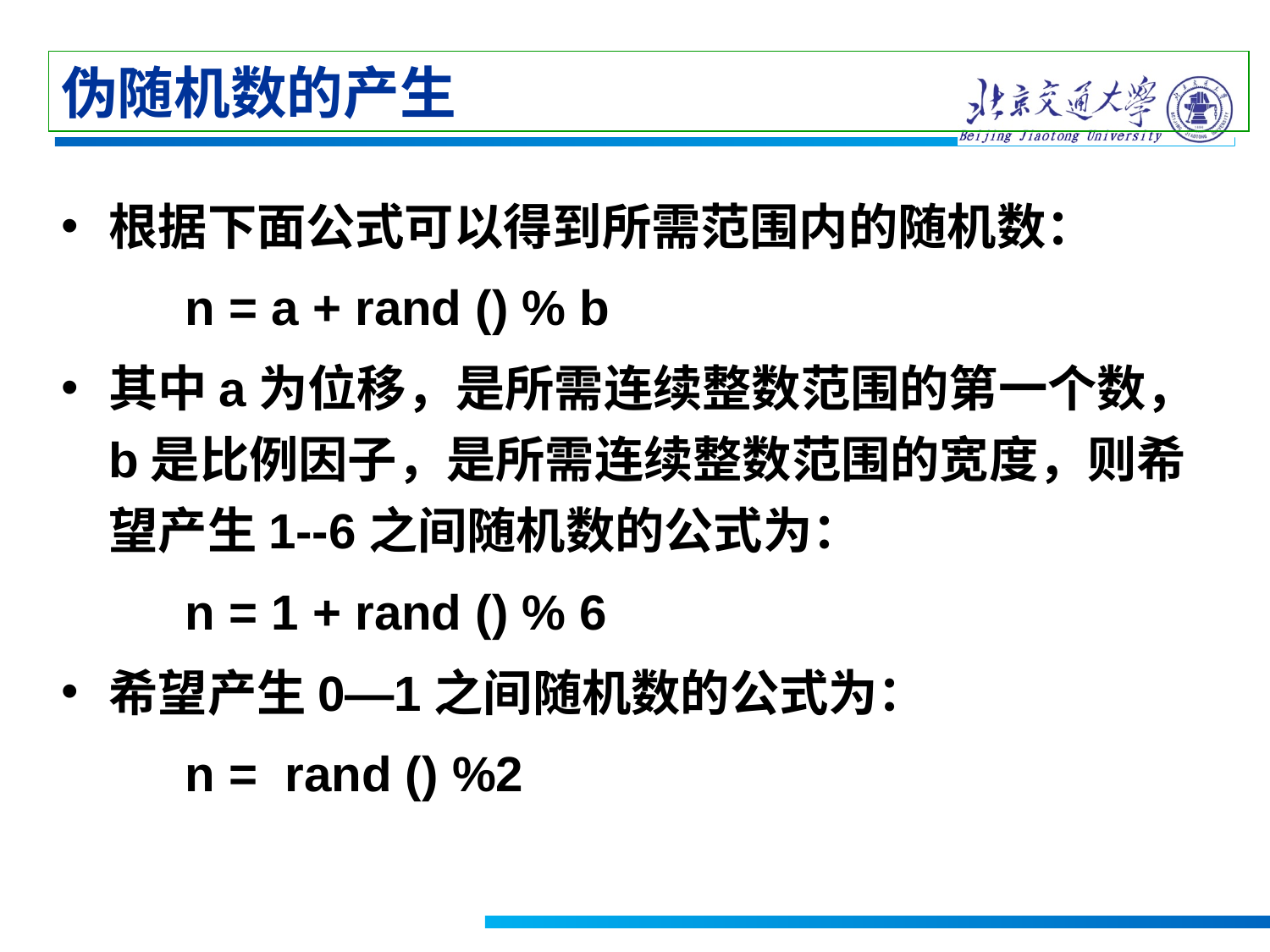

伪随机数的产生
根据下面公式可以得到所需范围内的随机数：
         n = a + rand () % b
其中a为位移，是所需连续整数范围的第一个数，b是比例因子，是所需连续整数范围的宽度，则希望产生1--6之间随机数的公式为：
         n = 1 + rand () % 6
希望产生0—1之间随机数的公式为：
         n =  rand () %2
67